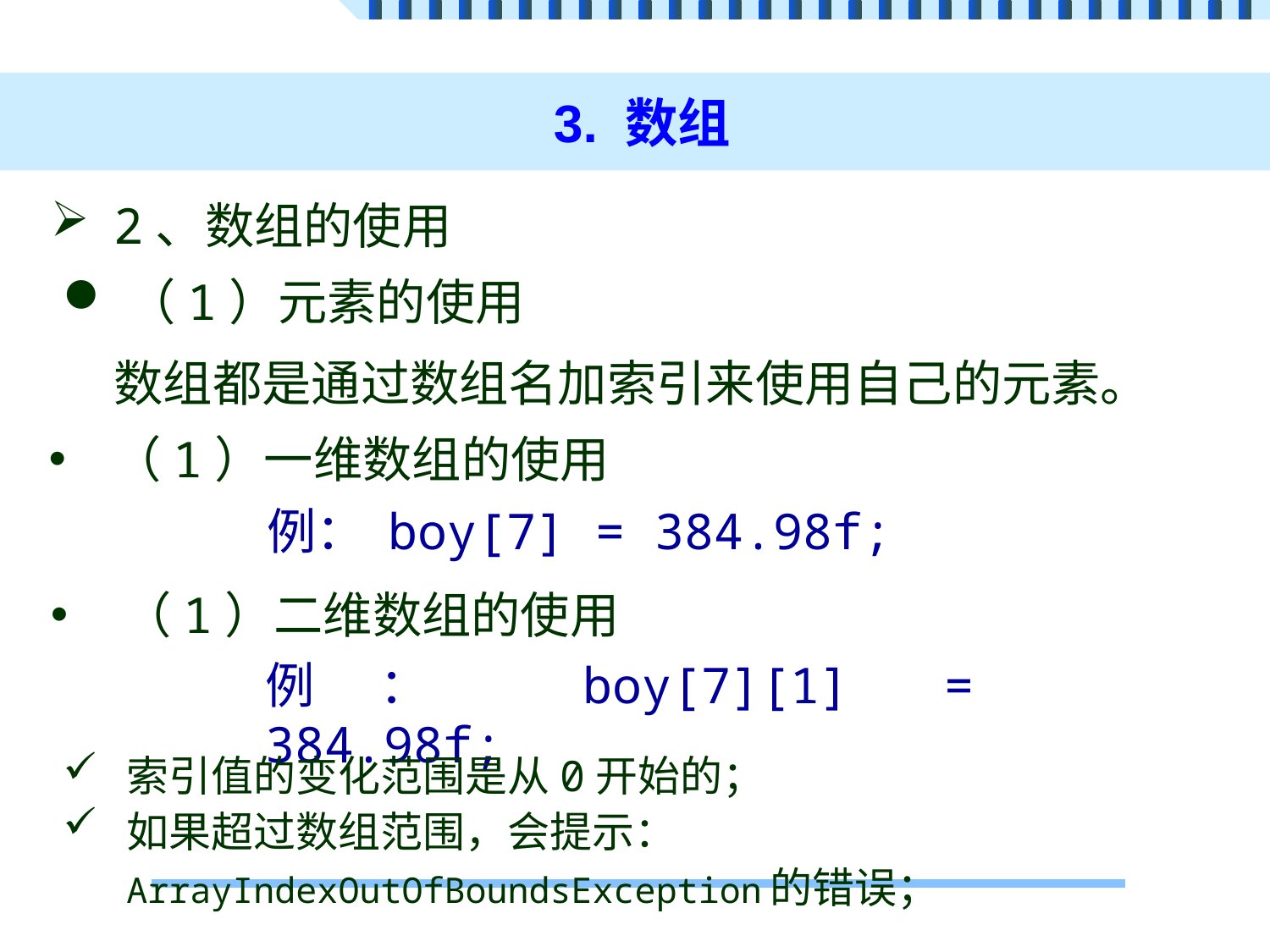

# 3. 数组
2、数组的使用
（1）元素的使用
数组都是通过数组名加索引来使用自己的元素。
（1）一维数组的使用
例： boy[7] = 384.98f;
（1）二维数组的使用
例： boy[7][1] = 384.98f;
索引值的变化范围是从0开始的；
如果超过数组范围，会提示：ArrayIndexOutOfBoundsException的错误；